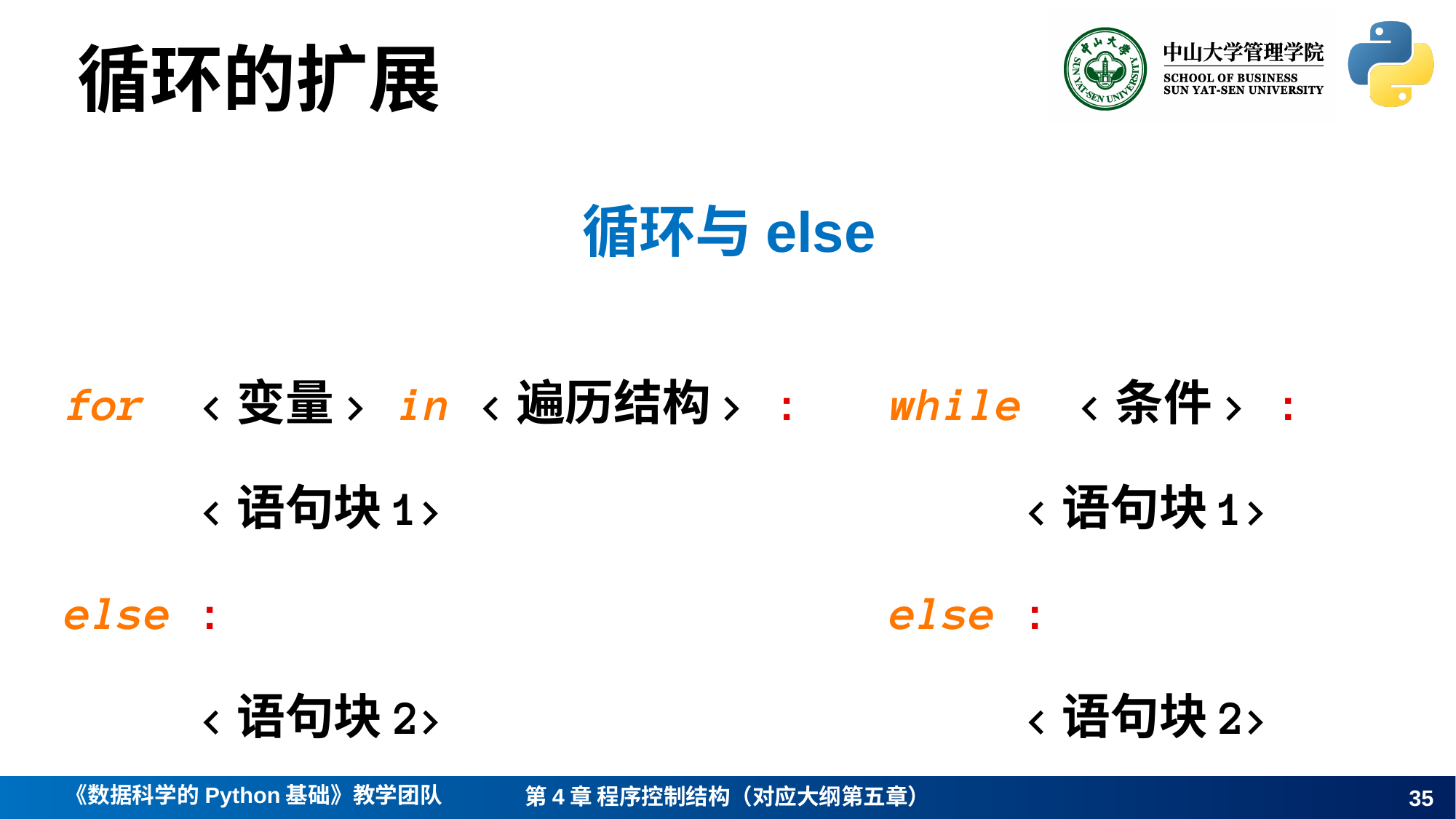

循环的扩展
循环与else
for  <变量> in <遍历结构> :
     <语句块1>
else :
     <语句块2>
while  <条件> :
     <语句块1>
else :
     <语句块2>

35